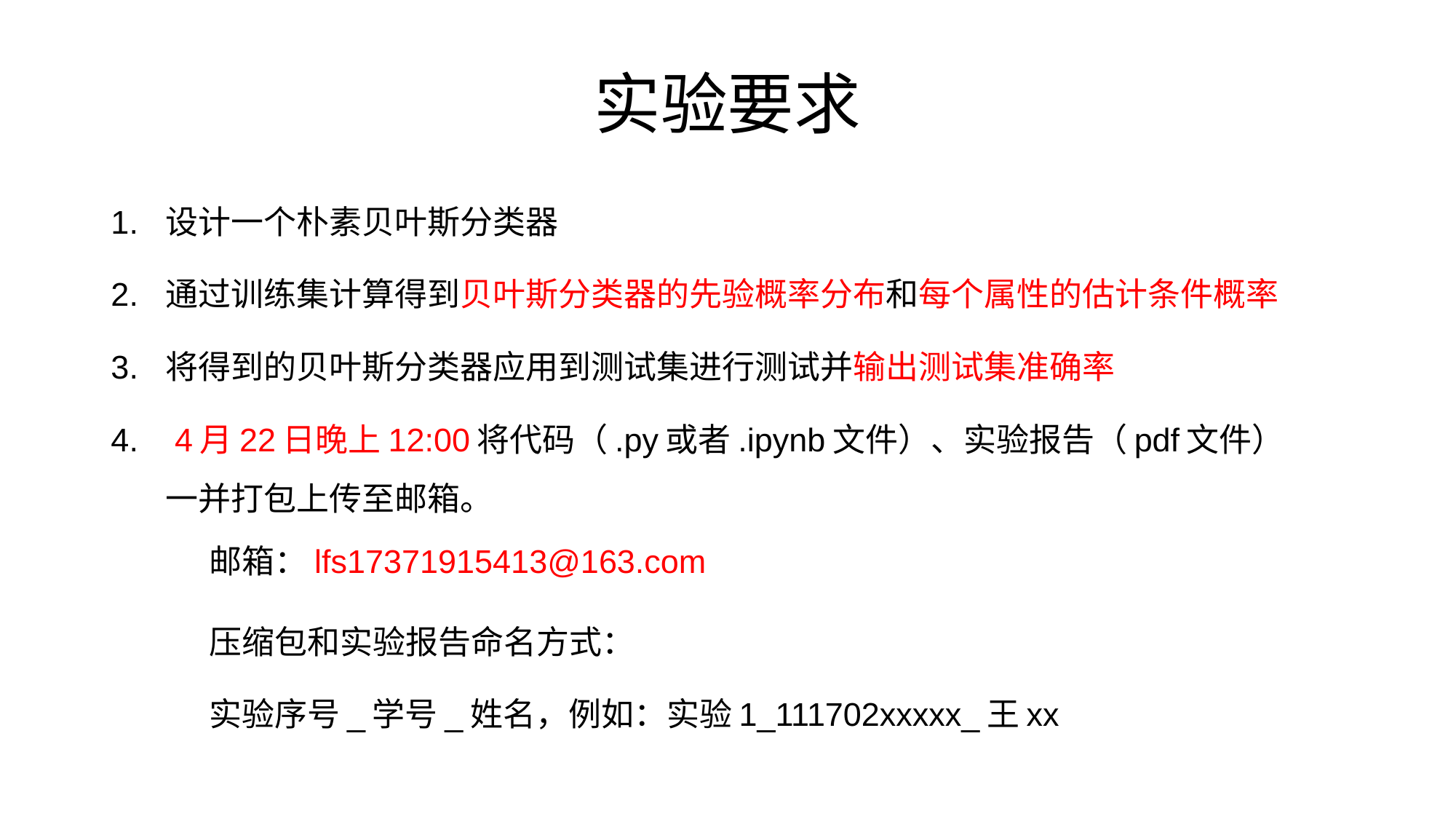

# 实验要求
设计一个朴素贝叶斯分类器
通过训练集计算得到贝叶斯分类器的先验概率分布和每个属性的估计条件概率
将得到的贝叶斯分类器应用到测试集进行测试并输出测试集准确率
 4月22日晚上12:00将代码（.py或者.ipynb文件）、实验报告（pdf文件）一并打包上传至邮箱。
	邮箱：lfs17371915413@163.com
     	压缩包和实验报告命名方式：
	实验序号_学号_姓名，例如：实验1_111702xxxxx_王xx